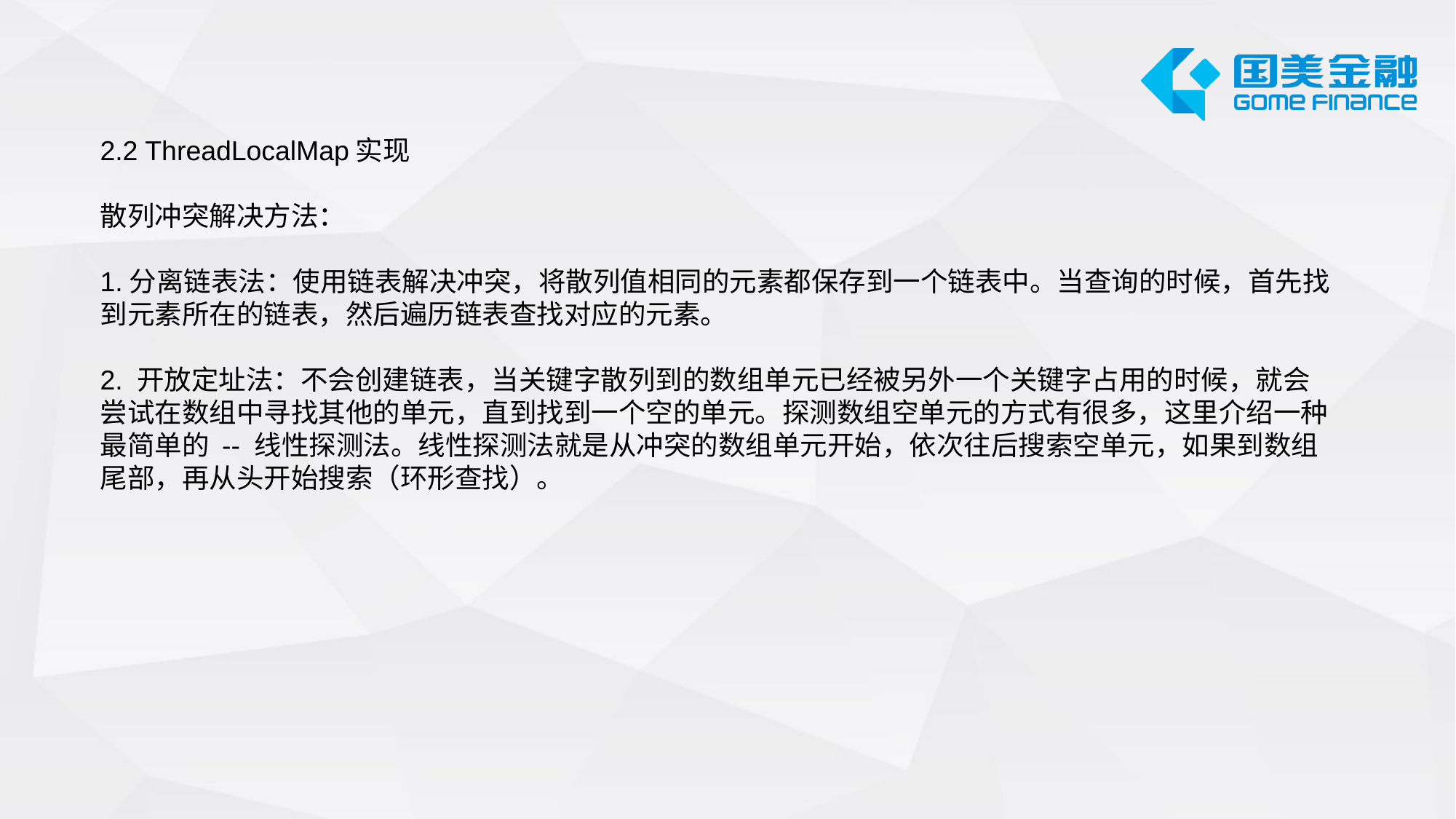

2.2 ThreadLocalMap实现

散列冲突解决方法：

1.分离链表法：使用链表解决冲突，将散列值相同的元素都保存到一个链表中。当查询的时候，首先找到元素所在的链表，然后遍历链表查找对应的元素。

2. 开放定址法：不会创建链表，当关键字散列到的数组单元已经被另外一个关键字占用的时候，就会尝试在数组中寻找其他的单元，直到找到一个空的单元。探测数组空单元的方式有很多，这里介绍一种最简单的 -- 线性探测法。线性探测法就是从冲突的数组单元开始，依次往后搜索空单元，如果到数组尾部，再从头开始搜索（环形查找）。